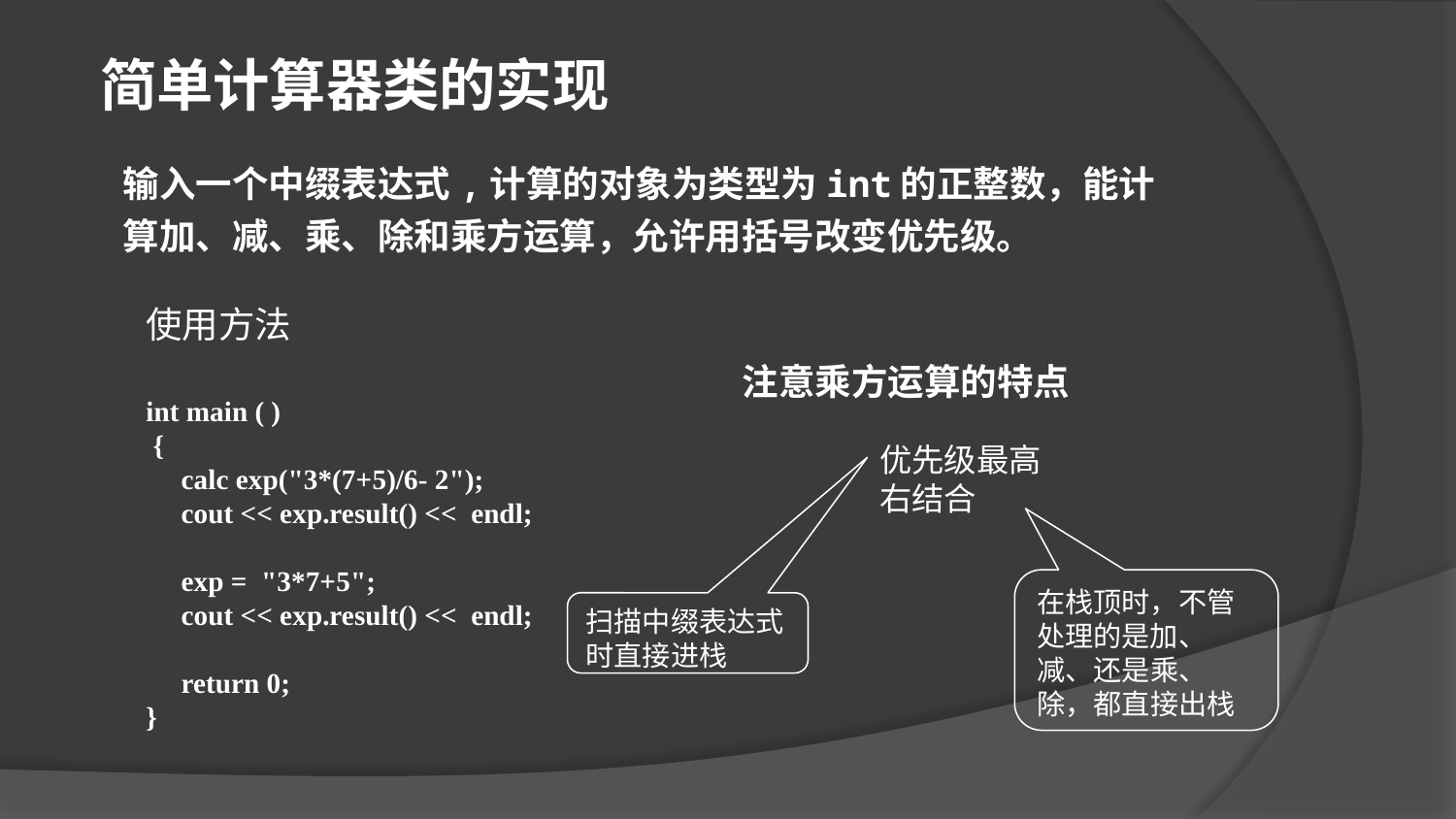

简单计算器类的实现
输入一个中缀表达式,计算的对象为类型为int的正整数，能计算加、减、乘、除和乘方运算，允许用括号改变优先级。
使用方法
注意乘方运算的特点
int main ( )
 {
     calc exp("3*(7+5)/6- 2");
     cout << exp.result() <<  endl;

     exp =  "3*7+5";
     cout << exp.result() <<  endl;

     return 0;
}
优先级最高
右结合
在栈顶时，不管处理的是加、减、还是乘、除，都直接出栈
扫描中缀表达式时直接进栈